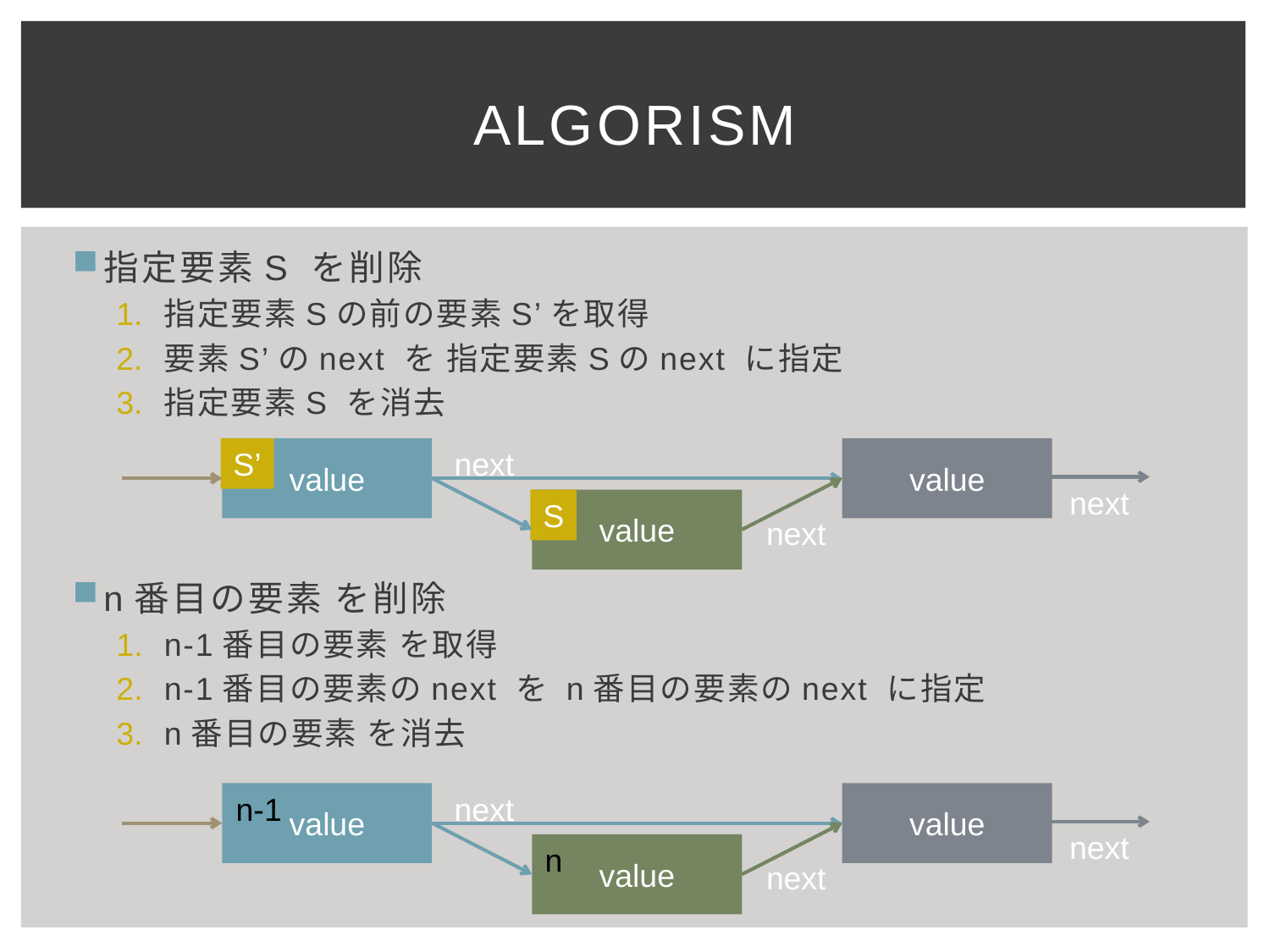

# Algorism
指定要素S を削除
指定要素Sの前の要素S’を取得
要素S’のnext を 指定要素Sのnext に指定
指定要素S を消去

n番目の要素 を削除
n-1番目の要素 を取得
n-1番目の要素のnext を n番目の要素のnext に指定
n番目の要素 を消去
value
S’
next
value
next
value
S
next
value
n-1
next
value
next
value
n
next